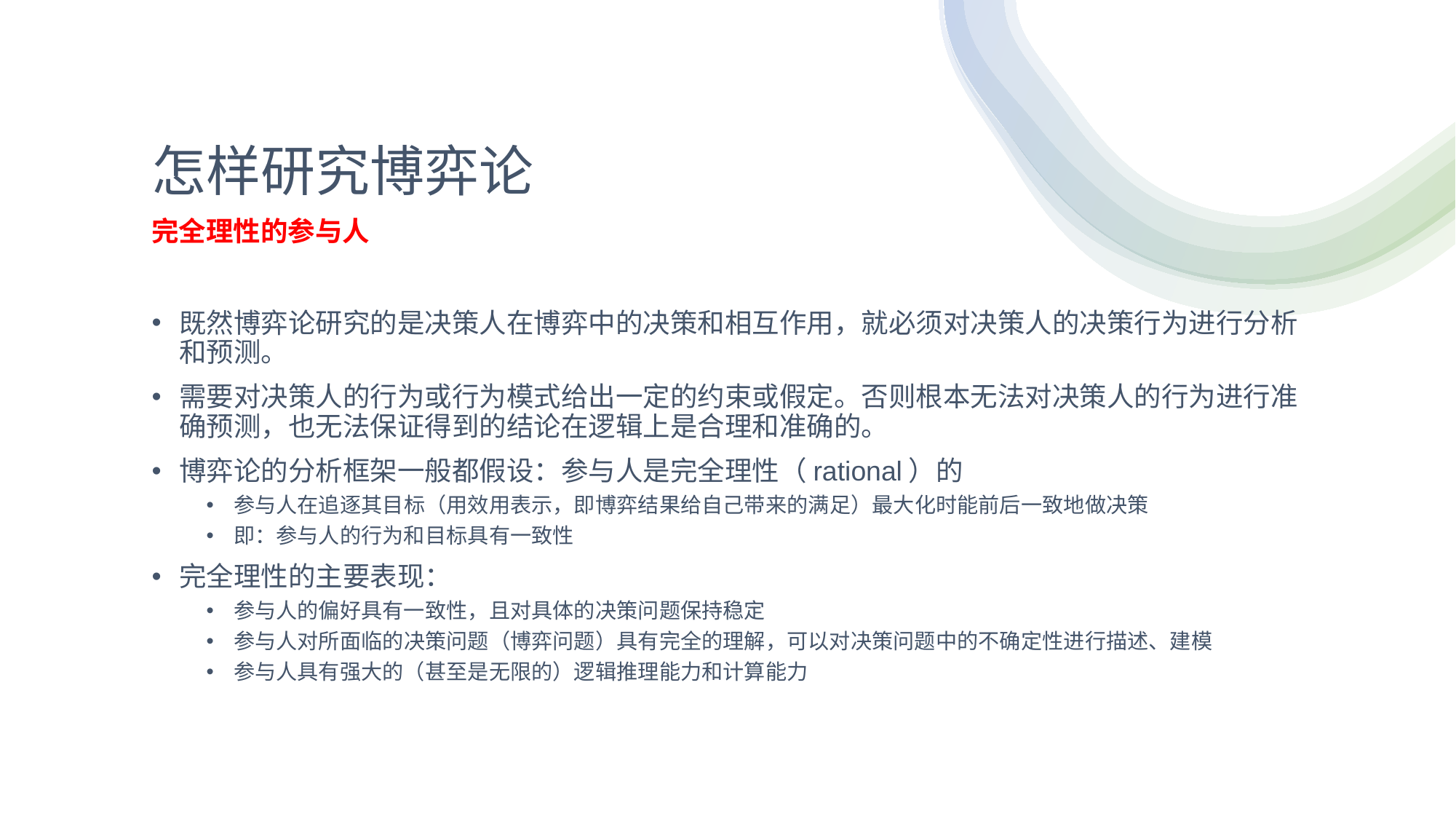

# 怎样研究博弈论
完全理性的参与人
既然博弈论研究的是决策人在博弈中的决策和相互作用，就必须对决策人的决策行为进行分析和预测。
需要对决策人的行为或行为模式给出一定的约束或假定。否则根本无法对决策人的行为进行准确预测，也无法保证得到的结论在逻辑上是合理和准确的。
博弈论的分析框架一般都假设：参与人是完全理性（rational）的
参与人在追逐其目标（用效用表示，即博弈结果给自己带来的满足）最大化时能前后一致地做决策
即：参与人的行为和目标具有一致性
完全理性的主要表现：
参与人的偏好具有一致性，且对具体的决策问题保持稳定
参与人对所面临的决策问题（博弈问题）具有完全的理解，可以对决策问题中的不确定性进行描述、建模
参与人具有强大的（甚至是无限的）逻辑推理能力和计算能力